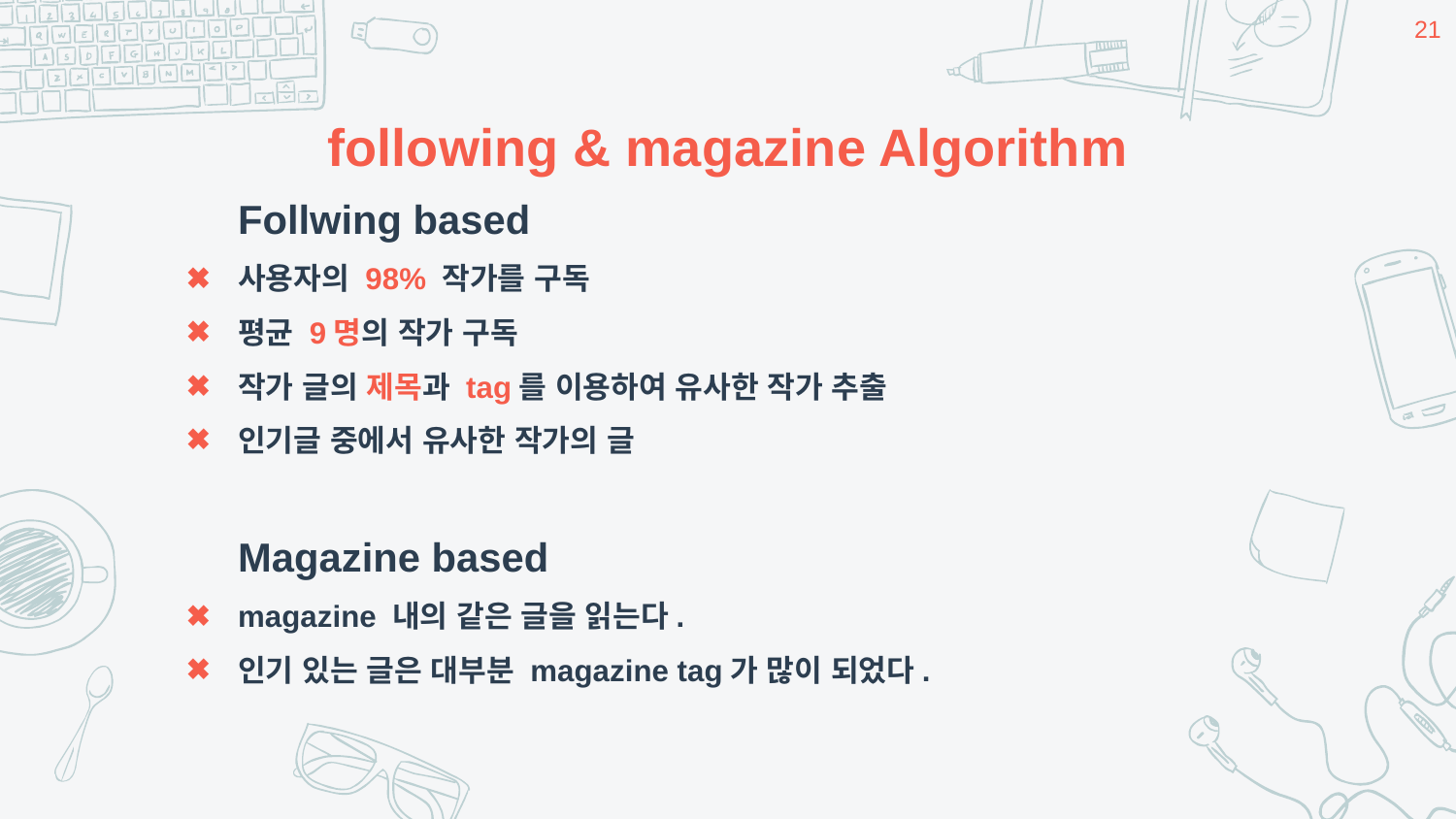

21
# following & magazine Algorithm
Follwing based
사용자의 98% 작가를 구독
평균 9명의 작가 구독
작가 글의 제목과 tag를 이용하여 유사한 작가 추출
인기글 중에서 유사한 작가의 글

Magazine based
magazine 내의 같은 글을 읽는다.
인기 있는 글은 대부분 magazine tag가 많이 되었다.